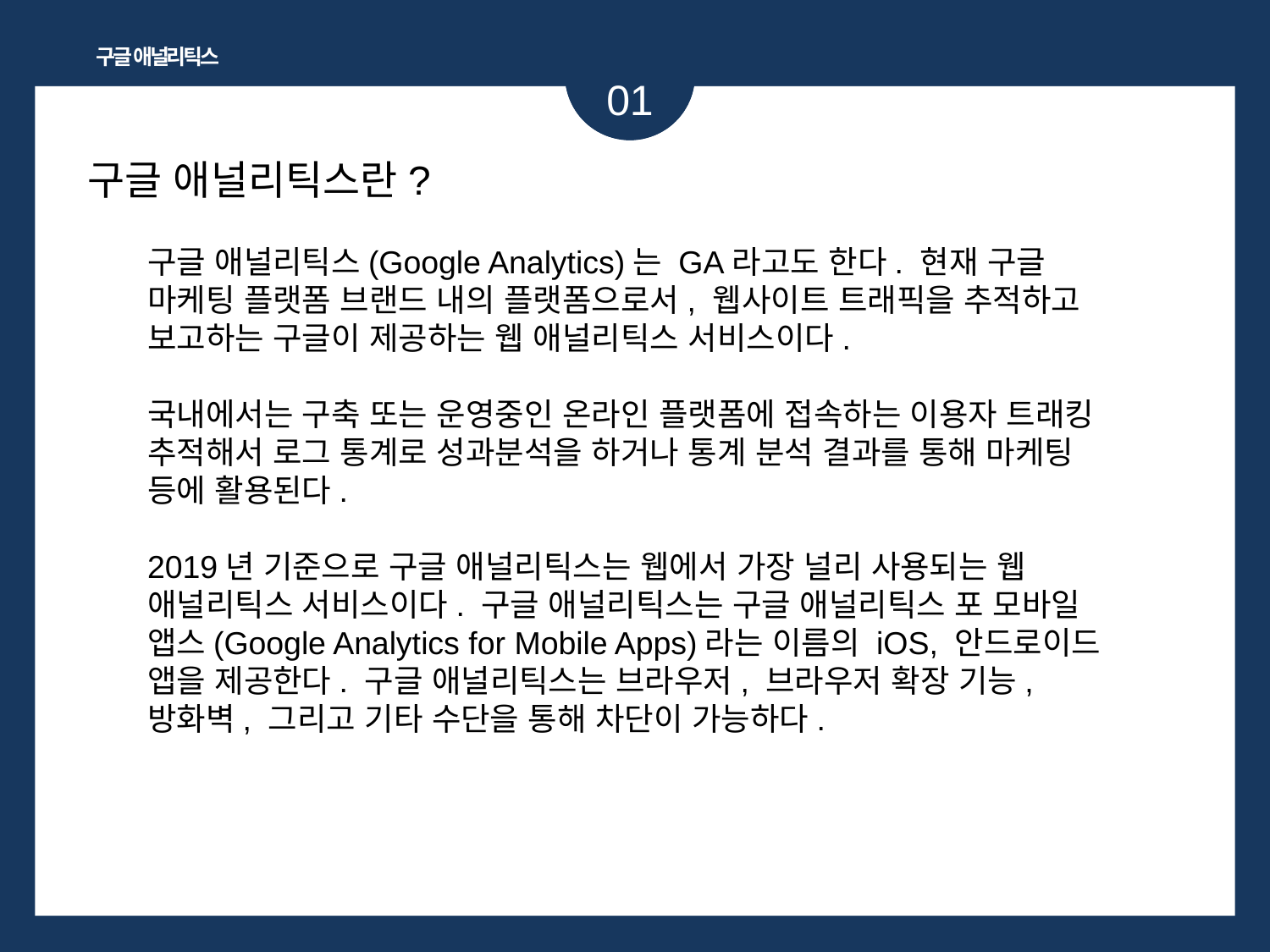

구글 애널리틱스
01
구글 애널리틱스란?
구글 애널리틱스(Google Analytics)는 GA라고도 한다. 현재 구글 마케팅 플랫폼 브랜드 내의 플랫폼으로서, 웹사이트 트래픽을 추적하고 보고하는 구글이 제공하는 웹 애널리틱스 서비스이다.

국내에서는 구축 또는 운영중인 온라인 플랫폼에 접속하는 이용자 트래킹 추적해서 로그 통계로 성과분석을 하거나 통계 분석 결과를 통해 마케팅 등에 활용된다.

2019년 기준으로 구글 애널리틱스는 웹에서 가장 널리 사용되는 웹 애널리틱스 서비스이다. 구글 애널리틱스는 구글 애널리틱스 포 모바일 앱스(Google Analytics for Mobile Apps)라는 이름의 iOS, 안드로이드 앱을 제공한다. 구글 애널리틱스는 브라우저, 브라우저 확장 기능, 방화벽, 그리고 기타 수단을 통해 차단이 가능하다.